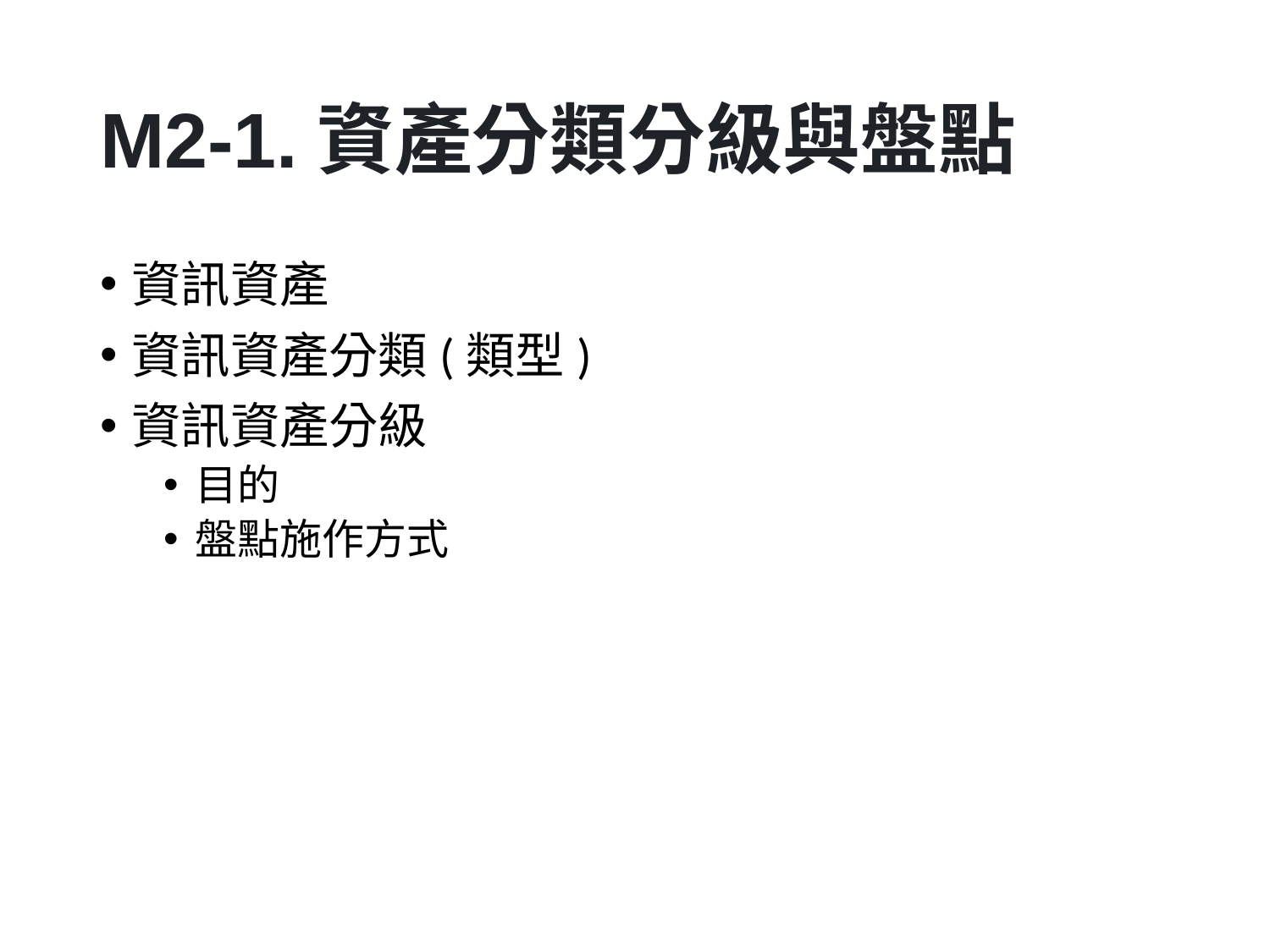

# M2-1.資產分類分級與盤點
資訊資產
資訊資產分類(類型)
資訊資產分級
目的
盤點施作方式